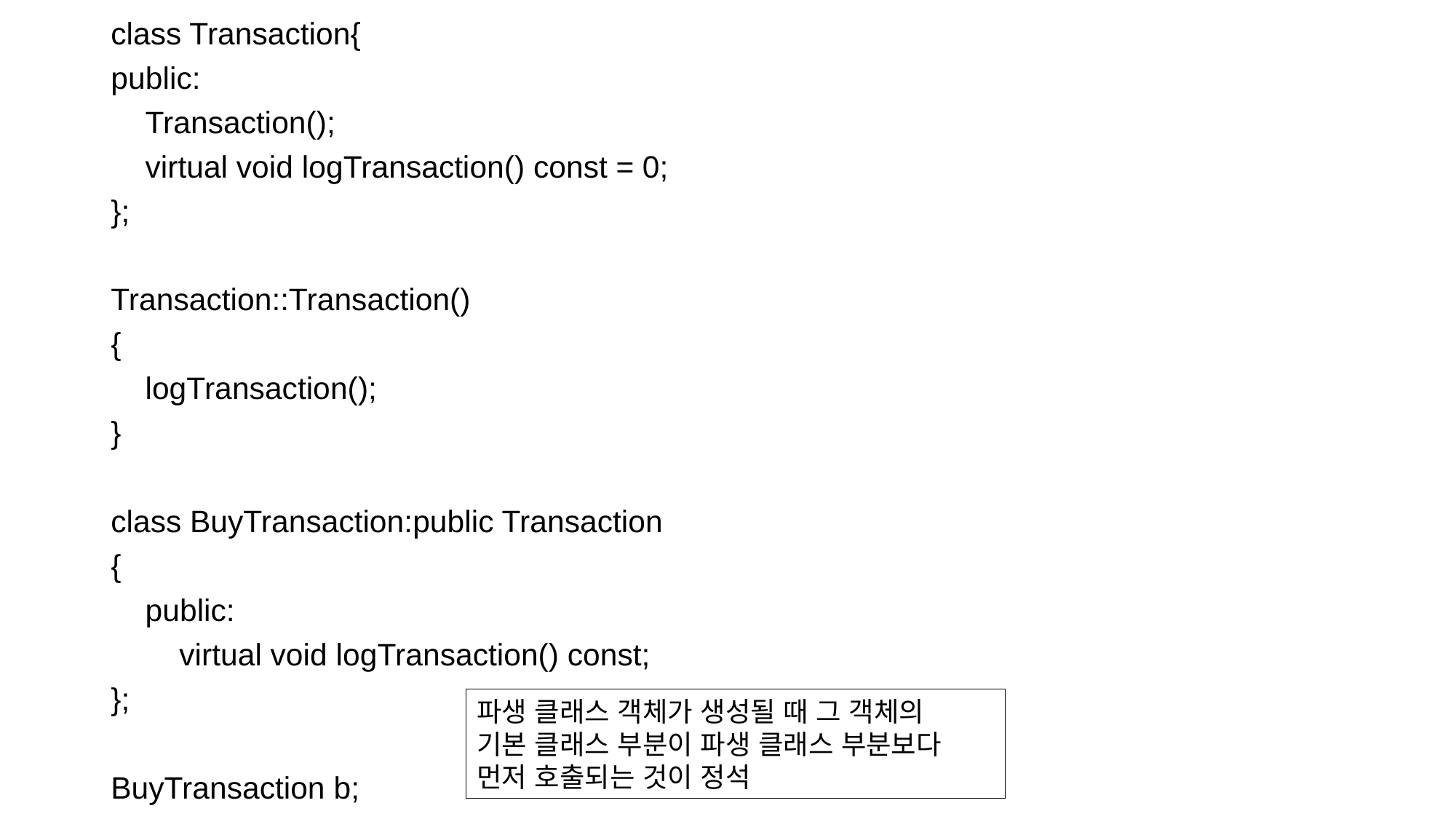

class Transaction{
public:
    Transaction();
    virtual void logTransaction() const = 0;
};

Transaction::Transaction()
{
    logTransaction();
}

class BuyTransaction:public Transaction
{
    public:
        virtual void logTransaction() const;
};

BuyTransaction b;
파생 클래스 객체가 생성될 때 그 객체의
기본 클래스 부분이 파생 클래스 부분보다 먼저 호출되는 것이 정석